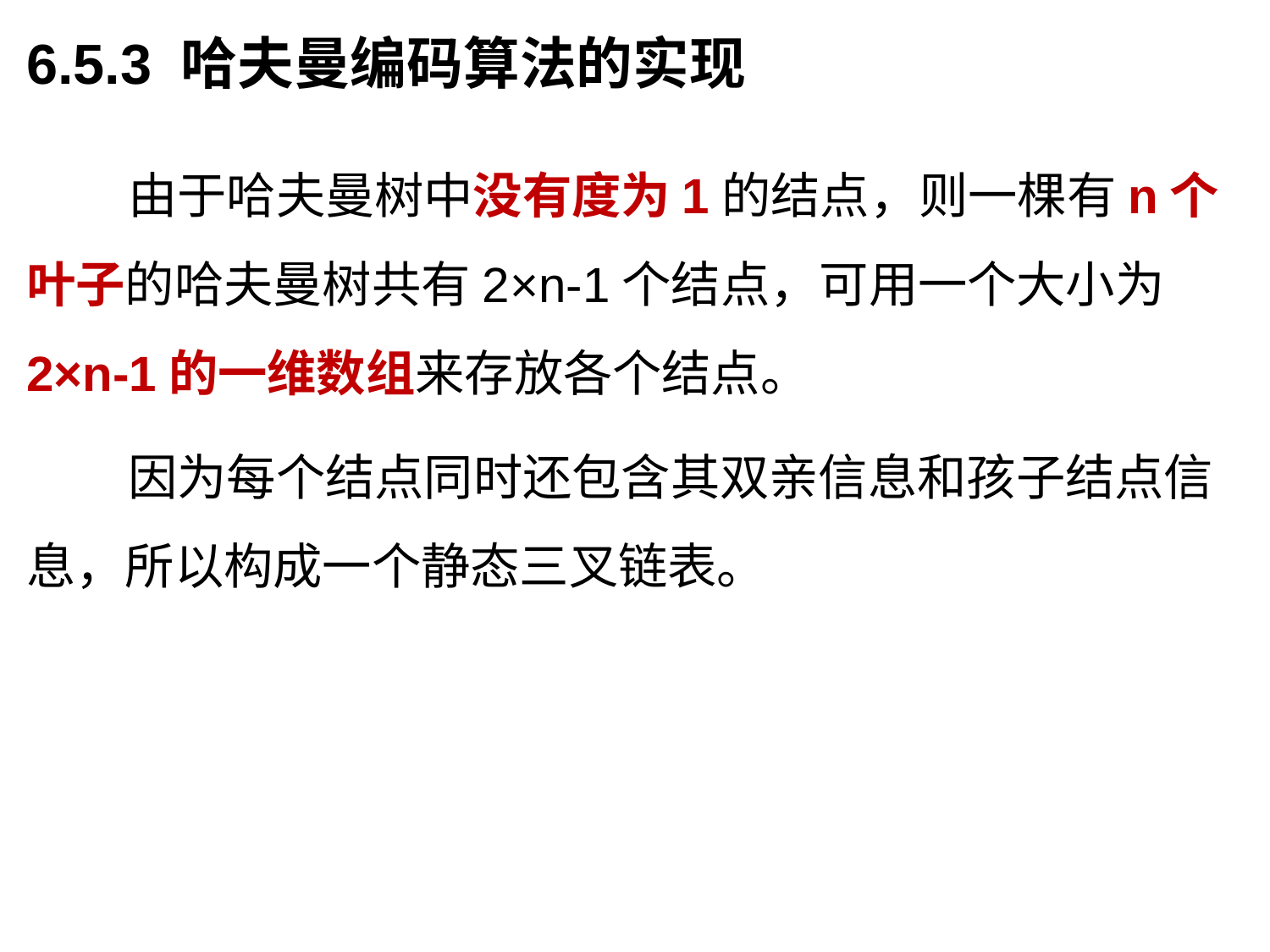

6.5.3 哈夫曼编码算法的实现
        由于哈夫曼树中没有度为1的结点，则一棵有n个叶子的哈夫曼树共有2×n-1个结点，可用一个大小为2×n-1的一维数组来存放各个结点。
        因为每个结点同时还包含其双亲信息和孩子结点信息，所以构成一个静态三叉链表。